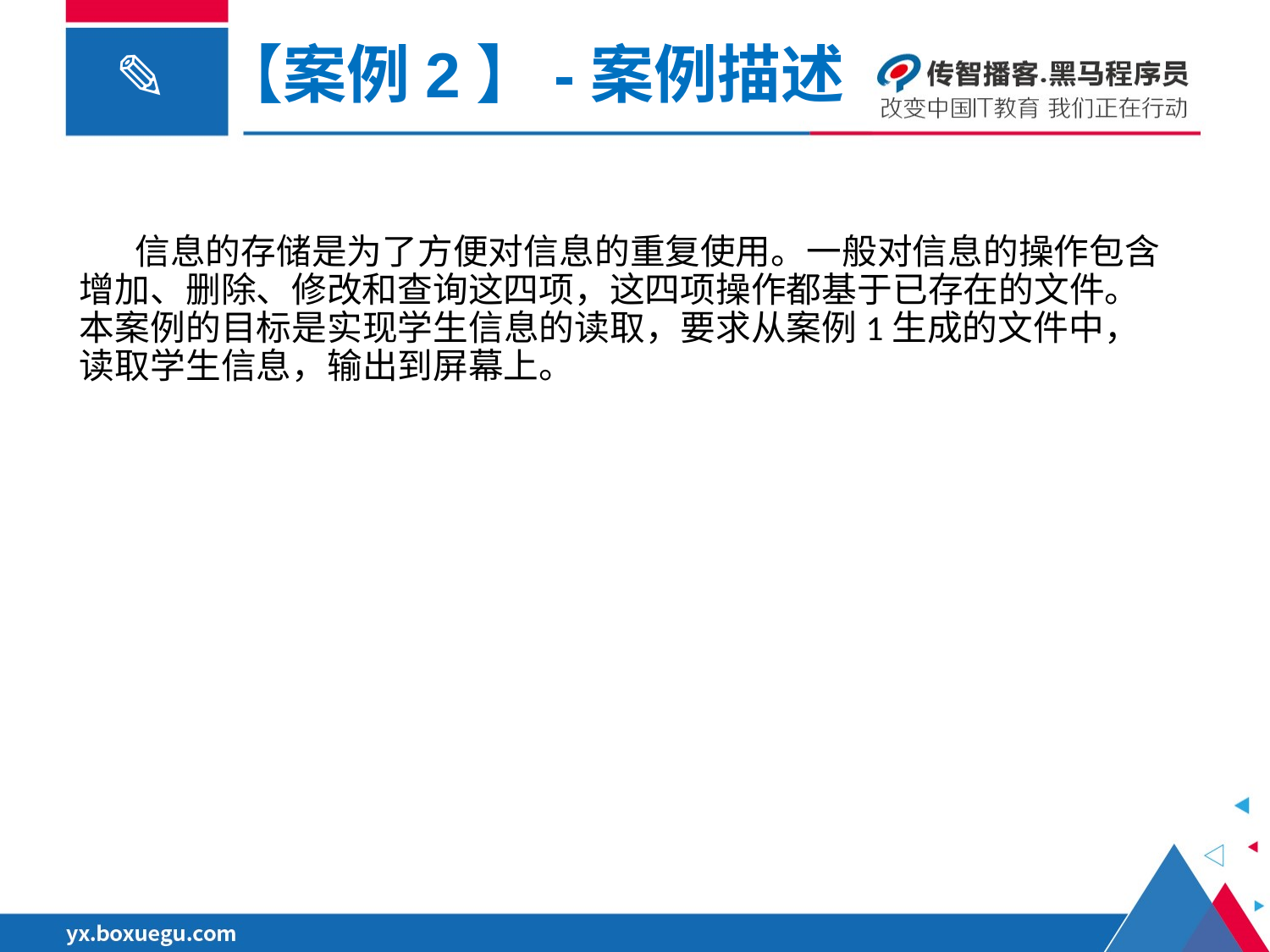

【案例2】-案例描述
      信息的存储是为了方便对信息的重复使用。一般对信息的操作包含增加、删除、修改和查询这四项，这四项操作都基于已存在的文件。本案例的目标是实现学生信息的读取，要求从案例1生成的文件中，读取学生信息，输出到屏幕上。